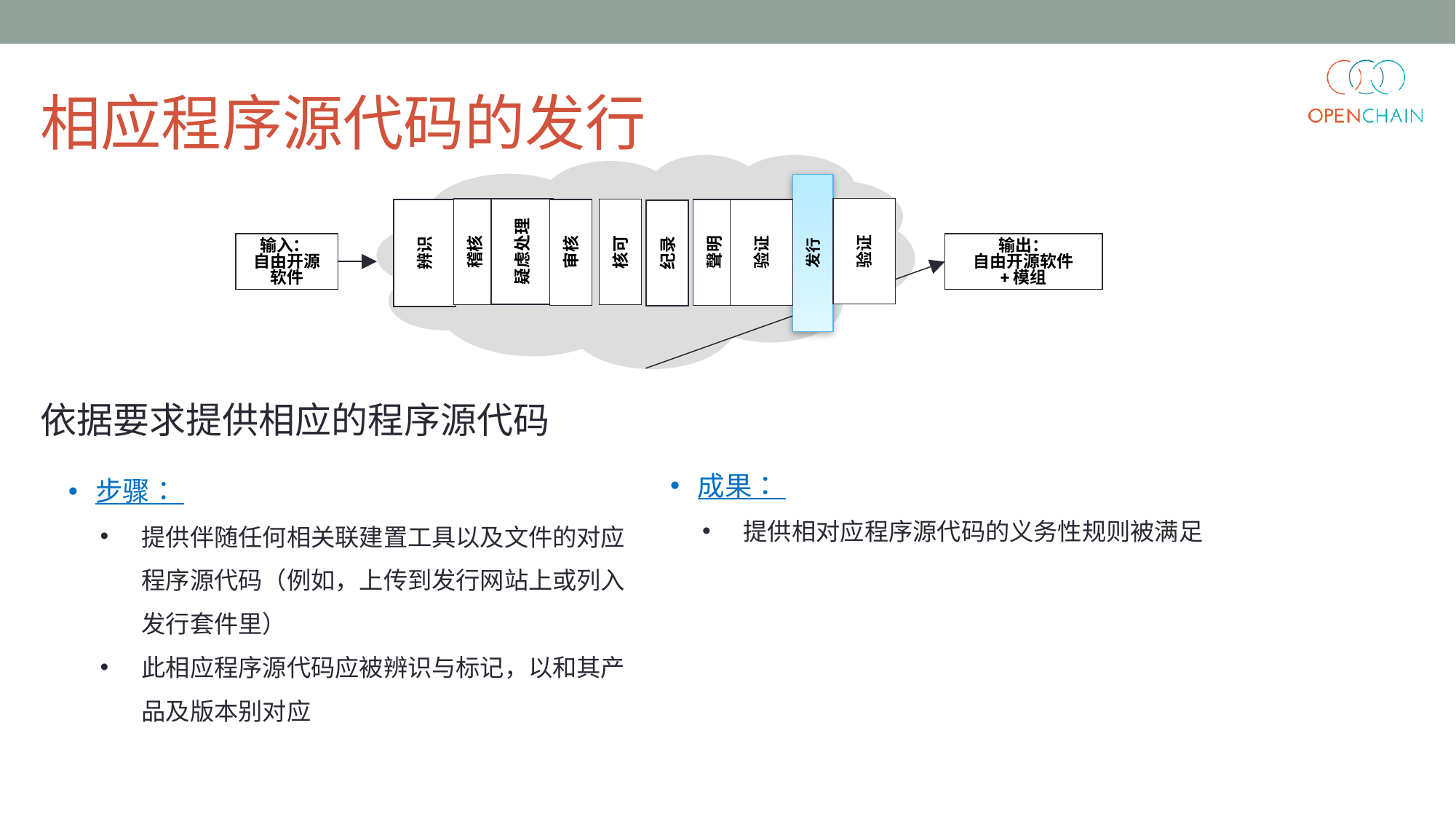

相应程序源代码的发行

验证
疑虑处理
验证
辨识
稽核
核可
审核
聲明
纪录
发行
输出：
自由开源软件
+模组

输入：
自由开源软件
依据要求提供相应的程序源代码
成果：
提供相对应程序源代码的义务性规则被满足
步骤：
提供伴随任何相关联建置工具以及文件的对应程序源代码（例如，上传到发行网站上或列入发行套件里）
此相应程序源代码应被辨识与标记，以和其产品及版本别对应